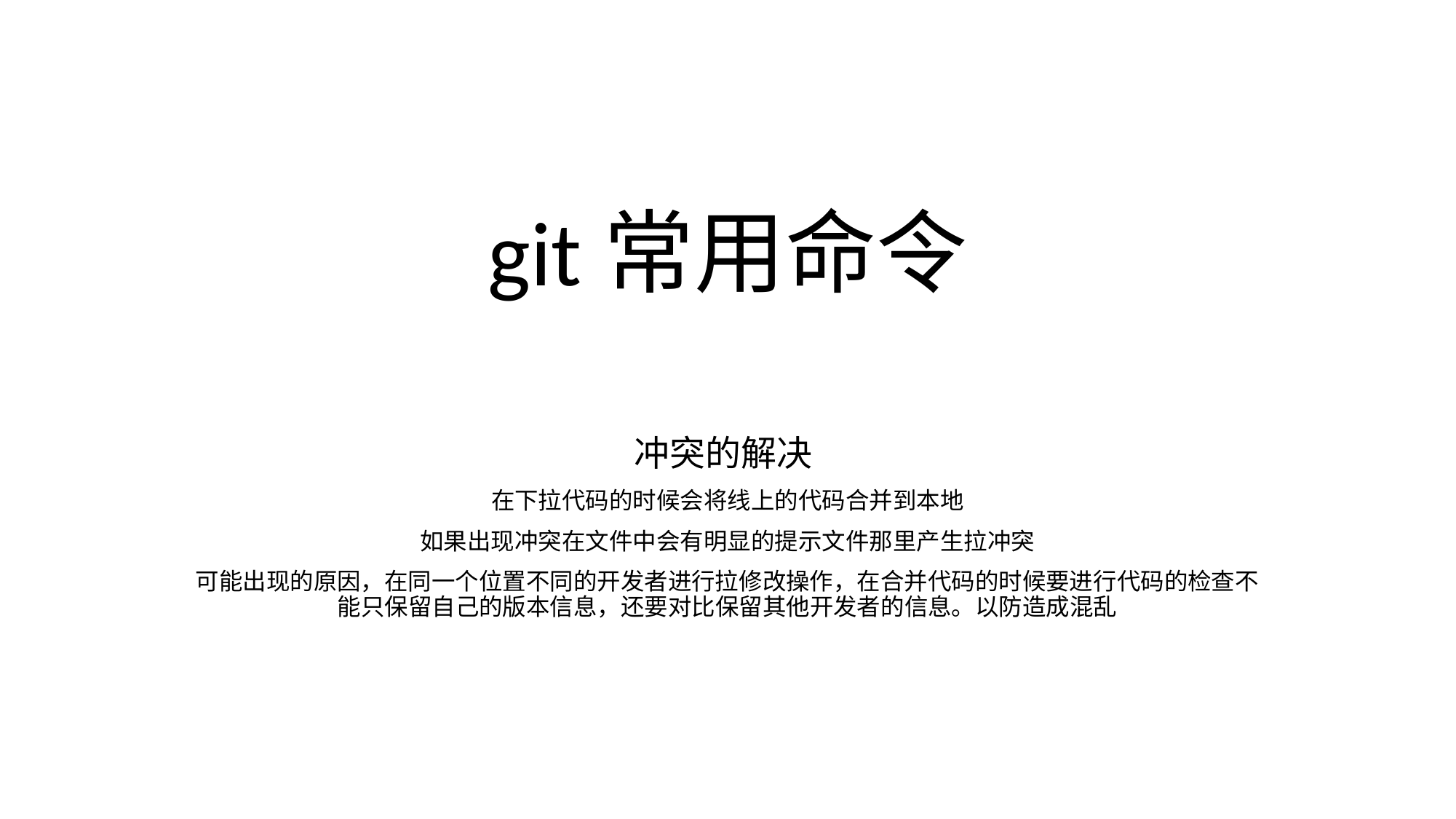

# git常用命令
冲突的解决
在下拉代码的时候会将线上的代码合并到本地
如果出现冲突在文件中会有明显的提示文件那里产生拉冲突
可能出现的原因，在同一个位置不同的开发者进行拉修改操作，在合并代码的时候要进行代码的检查不能只保留自己的版本信息，还要对比保留其他开发者的信息。以防造成混乱